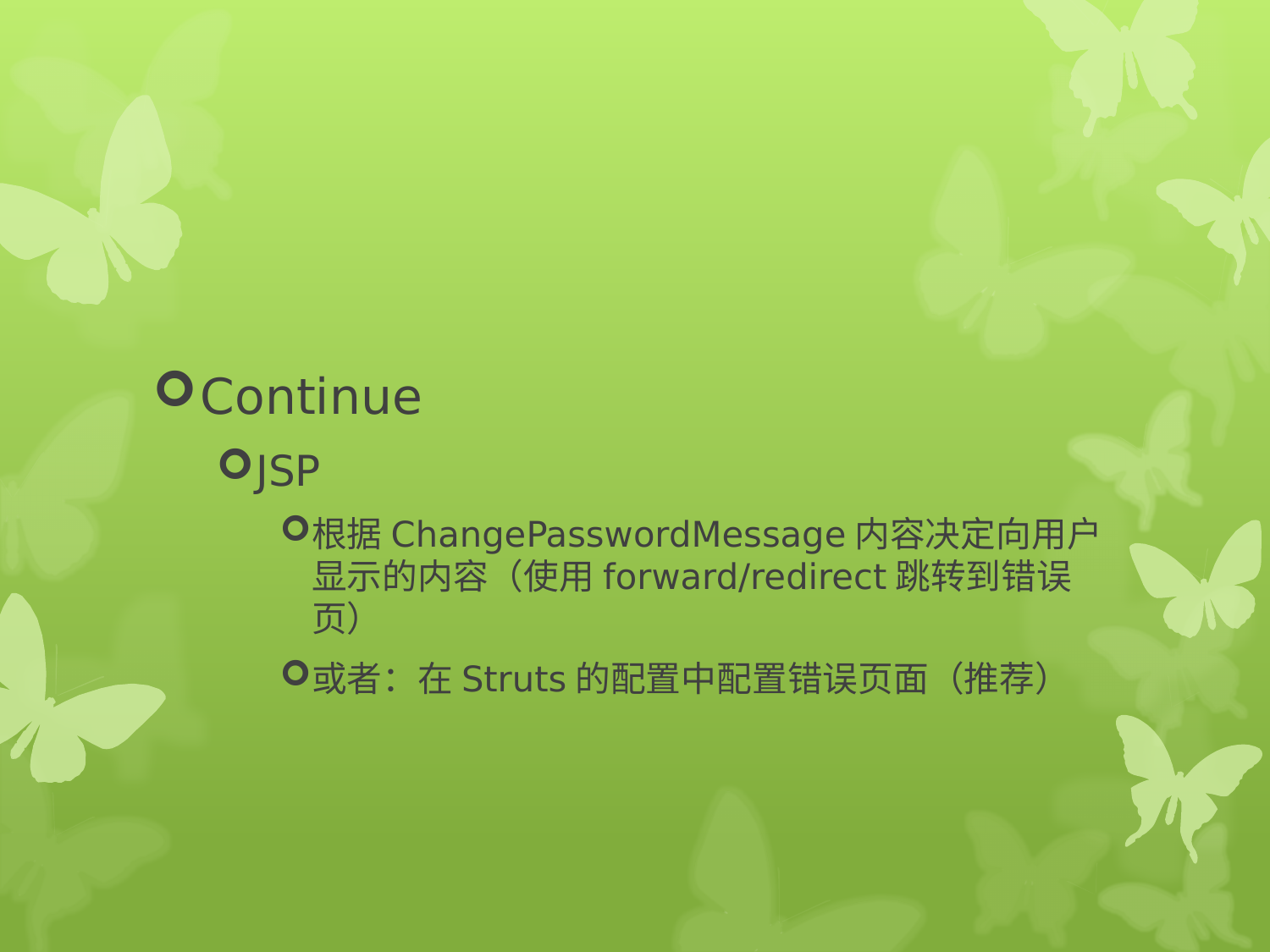

#
Continue
JSP
根据ChangePasswordMessage内容决定向用户显示的内容（使用forward/redirect跳转到错误页）
或者：在Struts的配置中配置错误页面（推荐）